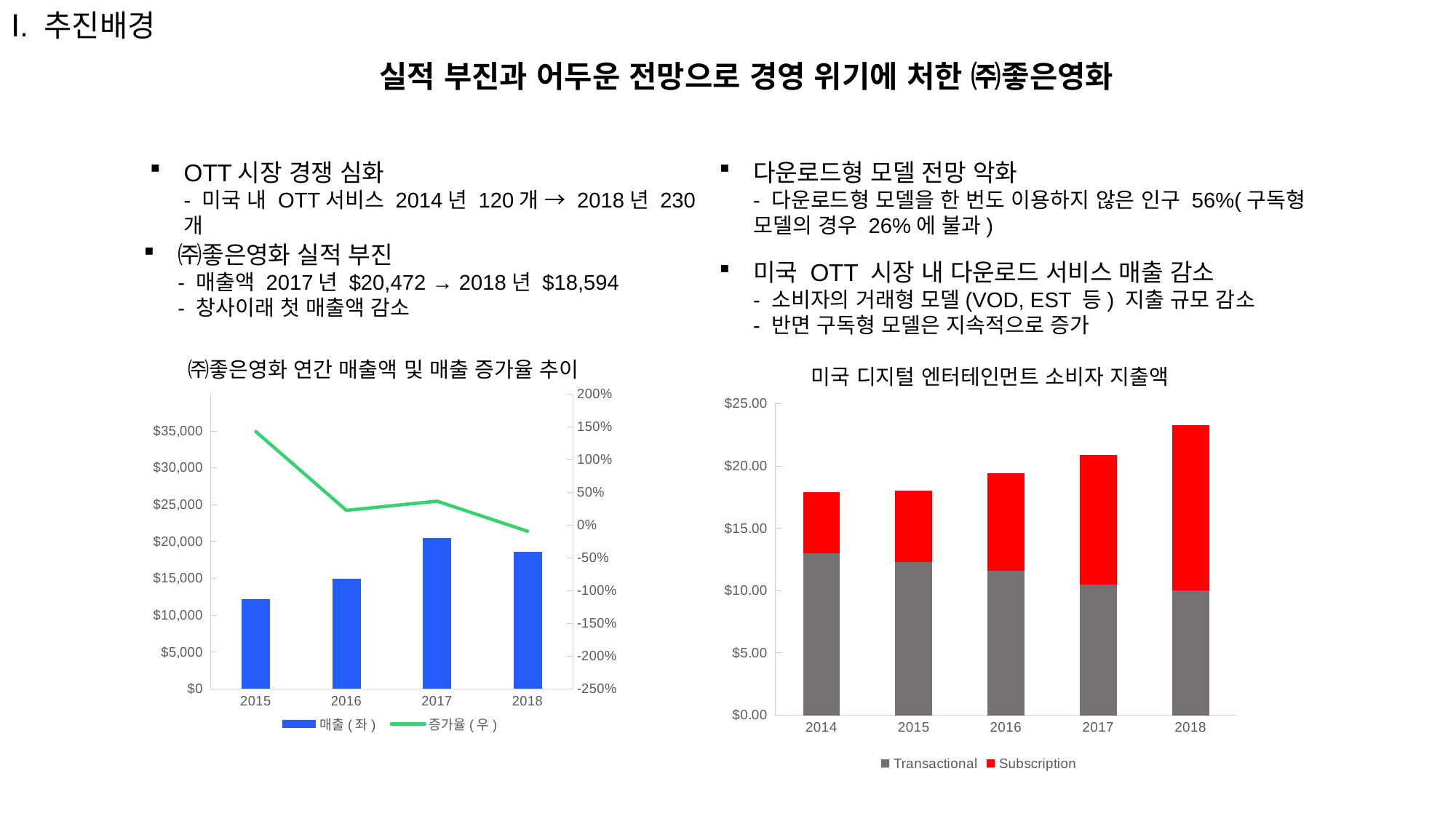

# Ⅰ. 추진배경
실적 부진과 어두운 전망으로 경영 위기에 처한 ㈜좋은영화
OTT시장 경쟁 심화
- 미국 내 OTT서비스 2014년 120개 → 2018년 230개
다운로드형 모델 전망 악화
- 다운로드형 모델을 한 번도 이용하지 않은 인구 56%(구독형 모델의 경우 26%에 불과)
㈜좋은영화 실적 부진
- 매출액 2017년 $20,472 → 2018년 $18,594
- 창사이래 첫 매출액 감소
미국 OTT 시장 내 다운로드 서비스 매출 감소
- 소비자의 거래형 모델(VOD, EST 등) 지출 규모 감소
- 반면 구독형 모델은 지속적으로 증가
㈜좋은영화 연간 매출액 및 매출 증가율 추이
미국 디지털 엔터테인먼트 소비자 지출액

### Chart

| Category | 매출(좌) | 증가율(우) |
|---|---|---|
| 2015 | 12192.782695 | 1.4296572313113942 |
| 2016 | 14967.957485 | 0.22760799231975493 |
| 2017 | 20472.071 | 0.3677264263020452 |
| 2018 | 18593.89 | -0.09174357591862592 |

### Chart

| Category | Transactional | Subscription |
|---|---|---|
| 2014 | 13.0 | 4.9 |
| 2015 | 12.3 | 5.7 |
| 2016 | 11.6 | 7.8 |
| 2017 | 10.5 | 10.4 |
| 2018 | 10.0 | 13.3 |
최근 3년간 매출 증가율

### Chart

| Category |  |
|---|---|
| 2016 | 22.760799231975493 |
| 2017 | 36.77264263020452 |
| 2018 | -9.174357591862591 |
36.7%
22.7%
-9.17%
2016
2017
2018